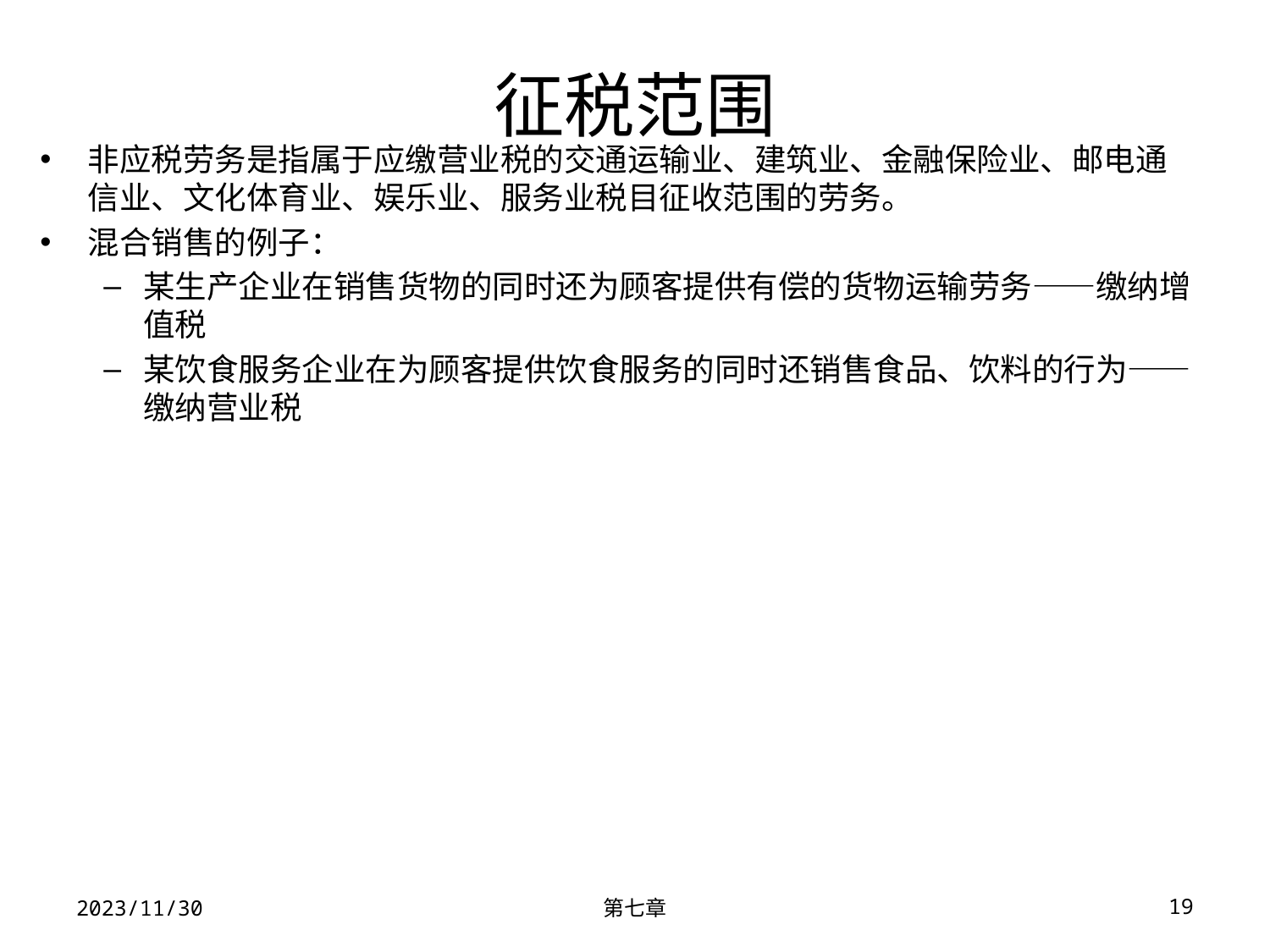

# 征税范围
非应税劳务是指属于应缴营业税的交通运输业、建筑业、金融保险业、邮电通信业、文化体育业、娱乐业、服务业税目征收范围的劳务。
混合销售的例子：
某生产企业在销售货物的同时还为顾客提供有偿的货物运输劳务——缴纳增值税
某饮食服务企业在为顾客提供饮食服务的同时还销售食品、饮料的行为——缴纳营业税
2023/11/30
第七章
19